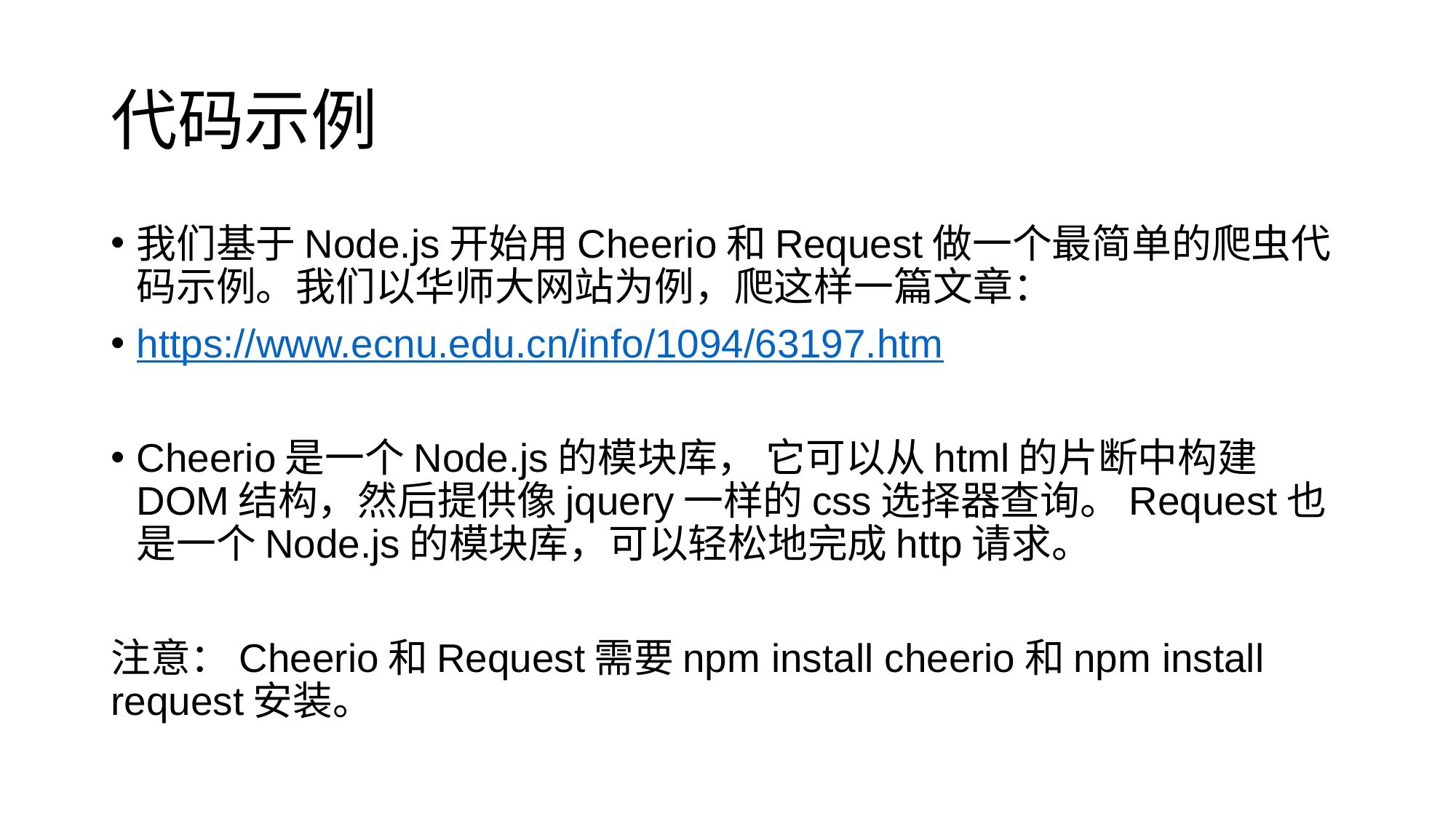

# 代码示例
我们基于Node.js开始用Cheerio和Request做一个最简单的爬虫代码示例。我们以华师大网站为例，爬这样一篇文章：
https://www.ecnu.edu.cn/info/1094/63197.htm

Cheerio是一个Node.js的模块库， 它可以从html的片断中构建DOM结构，然后提供像jquery一样的css选择器查询。Request也是一个Node.js的模块库，可以轻松地完成http请求。

注意：Cheerio和Request需要npm install cheerio和npm install request安装。